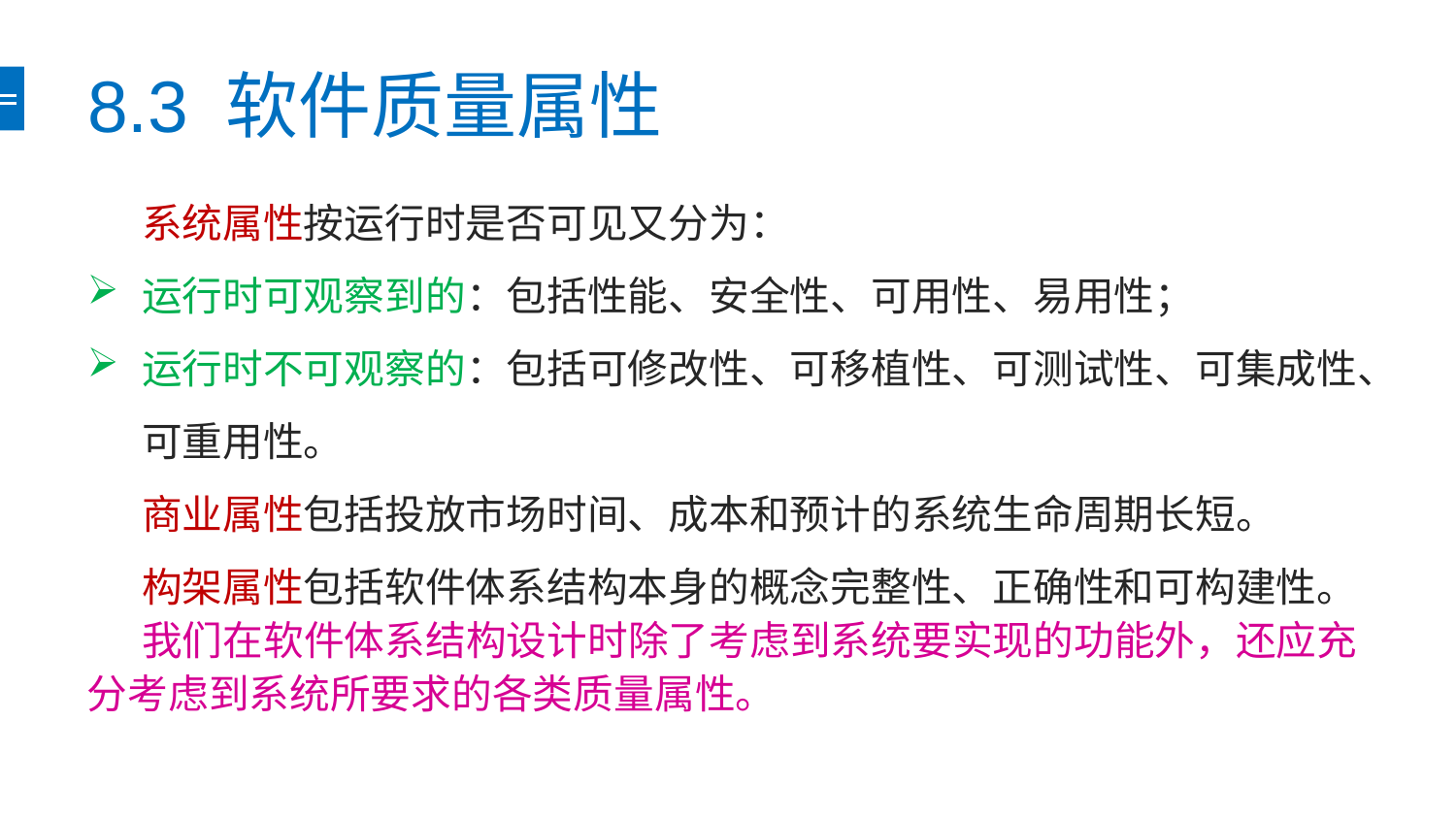

# 8.3 软件质量属性
     系统属性按运行时是否可见又分为：
运行时可观察到的：包括性能、安全性、可用性、易用性；
运行时不可观察的：包括可修改性、可移植性、可测试性、可集成性、可重用性。
     商业属性包括投放市场时间、成本和预计的系统生命周期长短。
     构架属性包括软件体系结构本身的概念完整性、正确性和可构建性。
     我们在软件体系结构设计时除了考虑到系统要实现的功能外，还应充分考虑到系统所要求的各类质量属性。